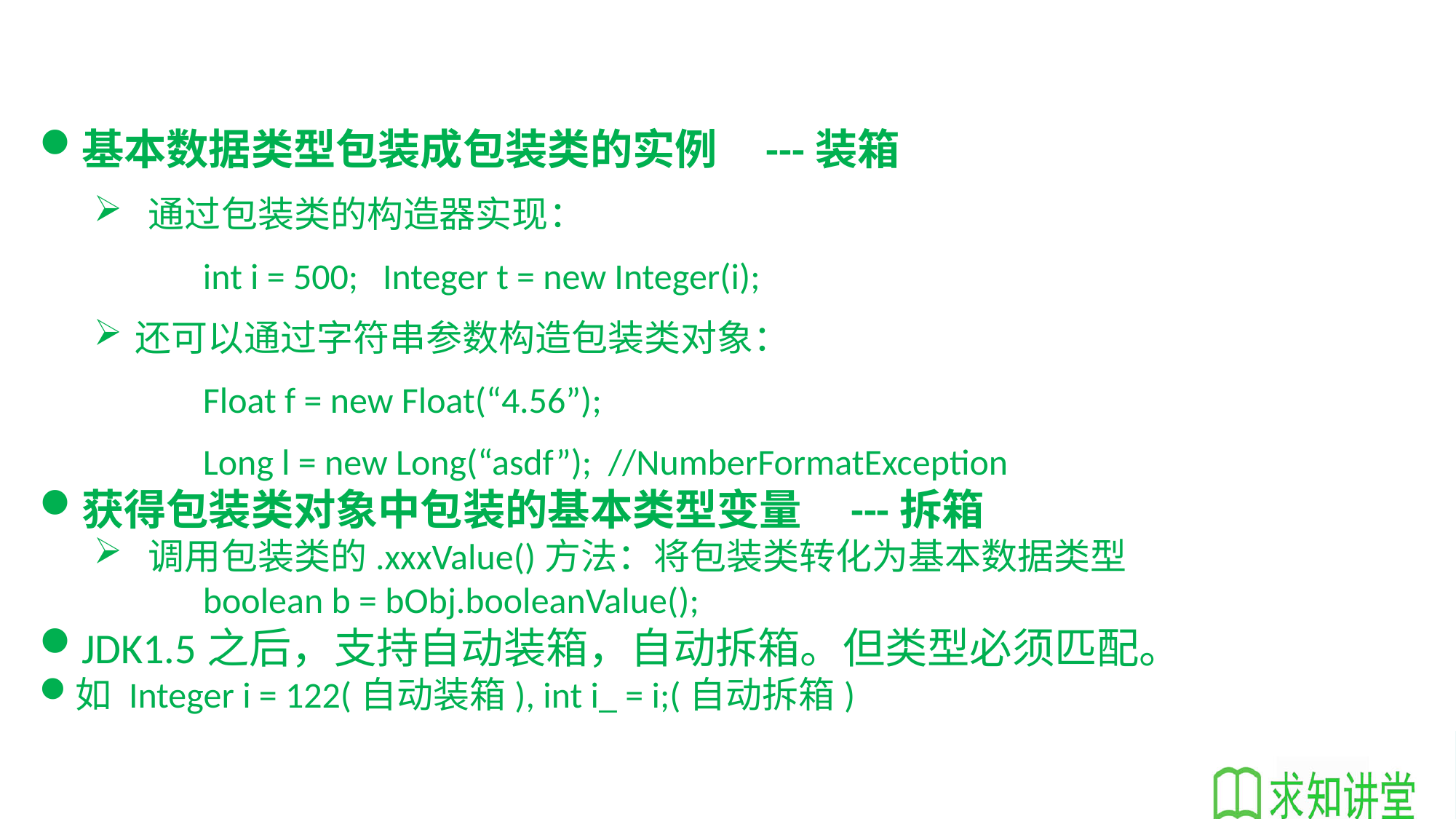

基本数据类型包装成包装类的实例    ---装箱
通过包装类的构造器实现：
	int i = 500;   Integer t = new Integer(i);
还可以通过字符串参数构造包装类对象：
	Float f = new Float(“4.56”);
	Long l = new Long(“asdf”);  //NumberFormatException
获得包装类对象中包装的基本类型变量    ---拆箱
调用包装类的.xxxValue()方法：将包装类转化为基本数据类型
	boolean b = bObj.booleanValue();
JDK1.5之后，支持自动装箱，自动拆箱。但类型必须匹配。
如 Integer i = 122(自动装箱), int i_ = i;(自动拆箱)